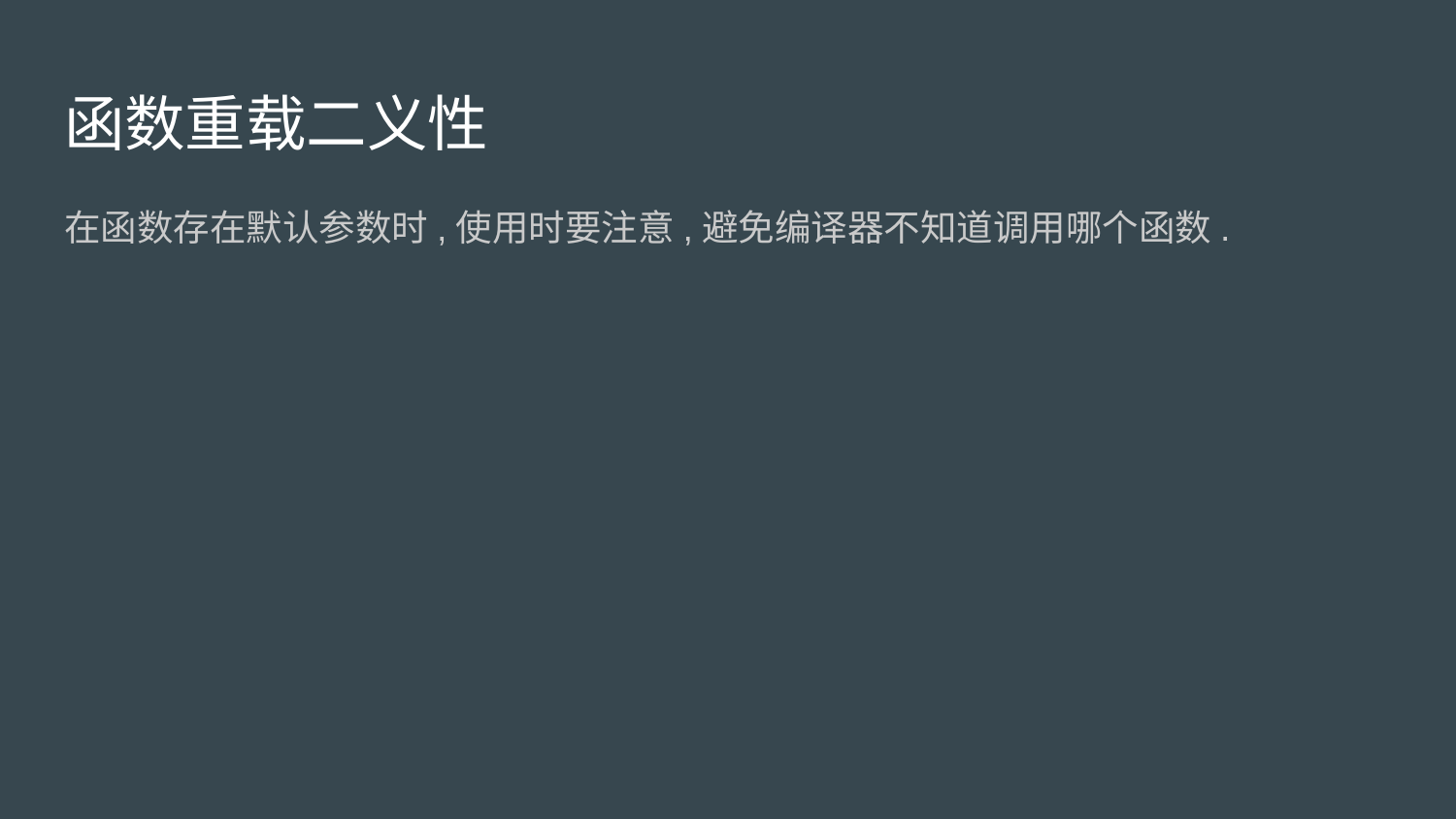

# 函数重载二义性
在函数存在默认参数时,使用时要注意,避免编译器不知道调用哪个函数.